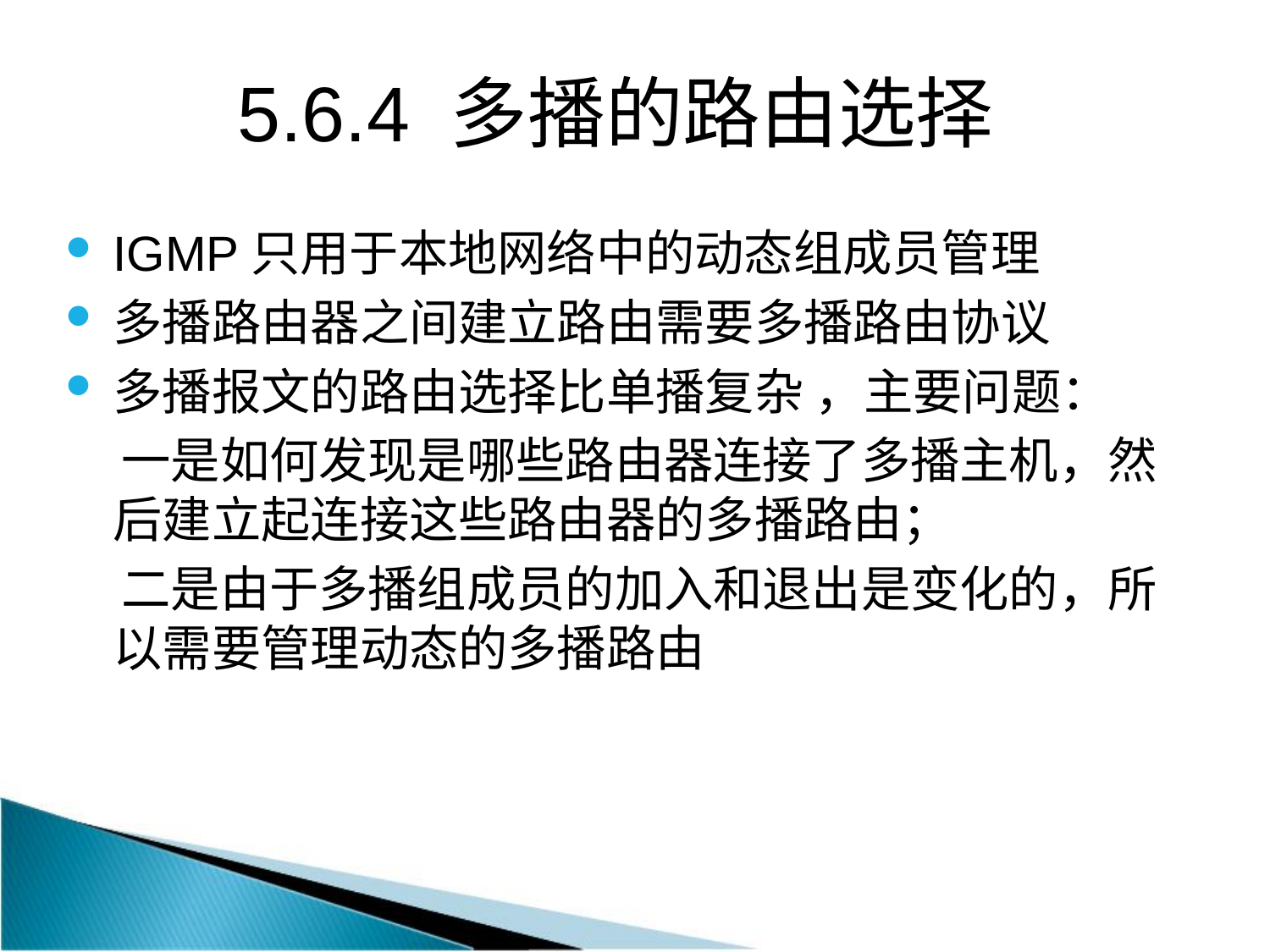

# 5.6.4 多播的路由选择
IGMP只用于本地网络中的动态组成员管理
多播路由器之间建立路由需要多播路由协议
多播报文的路由选择比单播复杂 ，主要问题：
    一是如何发现是哪些路由器连接了多播主机，然后建立起连接这些路由器的多播路由；
    二是由于多播组成员的加入和退出是变化的，所以需要管理动态的多播路由